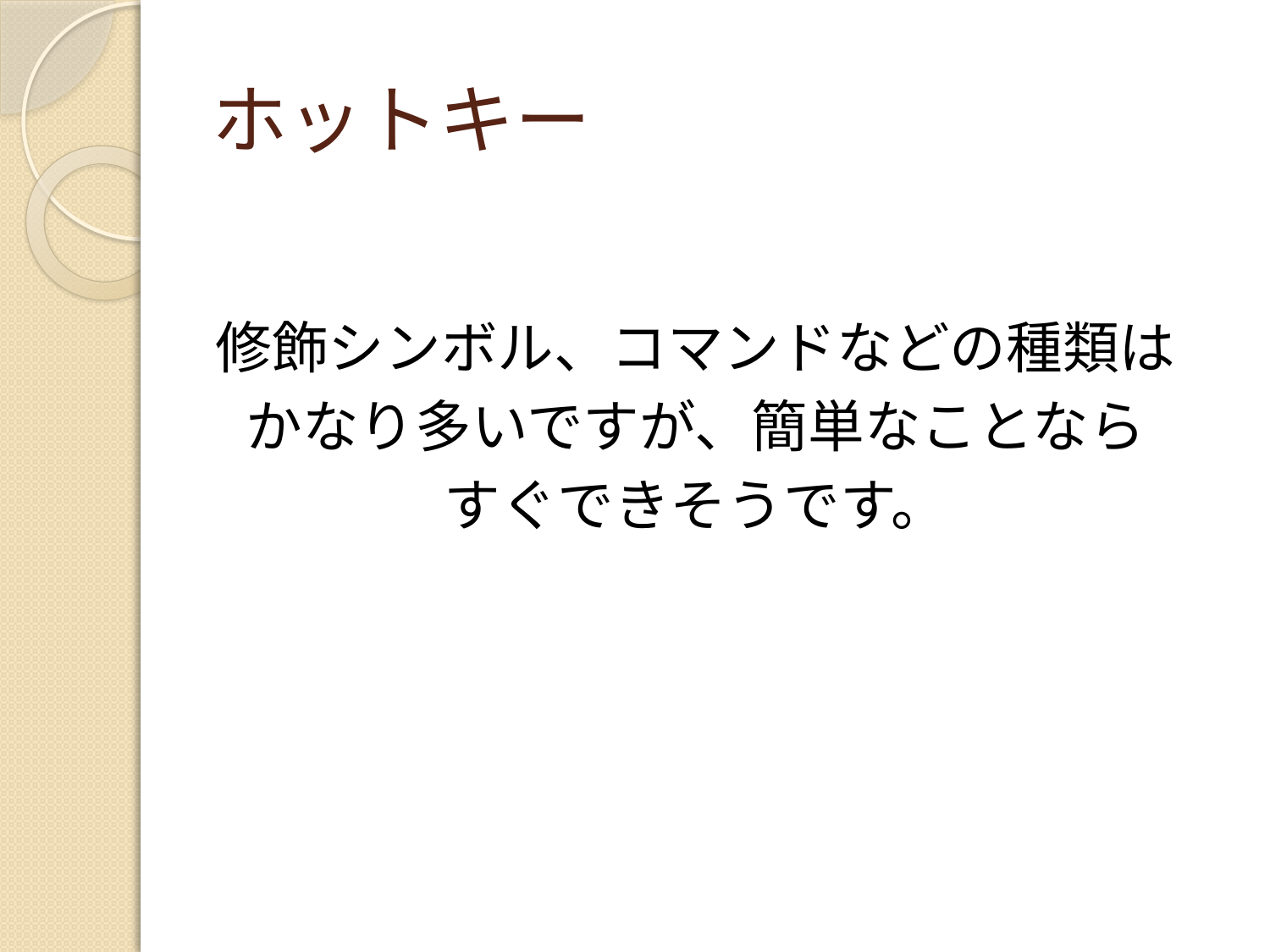

# ホットキー
修飾シンボル、コマンドなどの種類は
かなり多いですが、簡単なことなら
すぐできそうです。